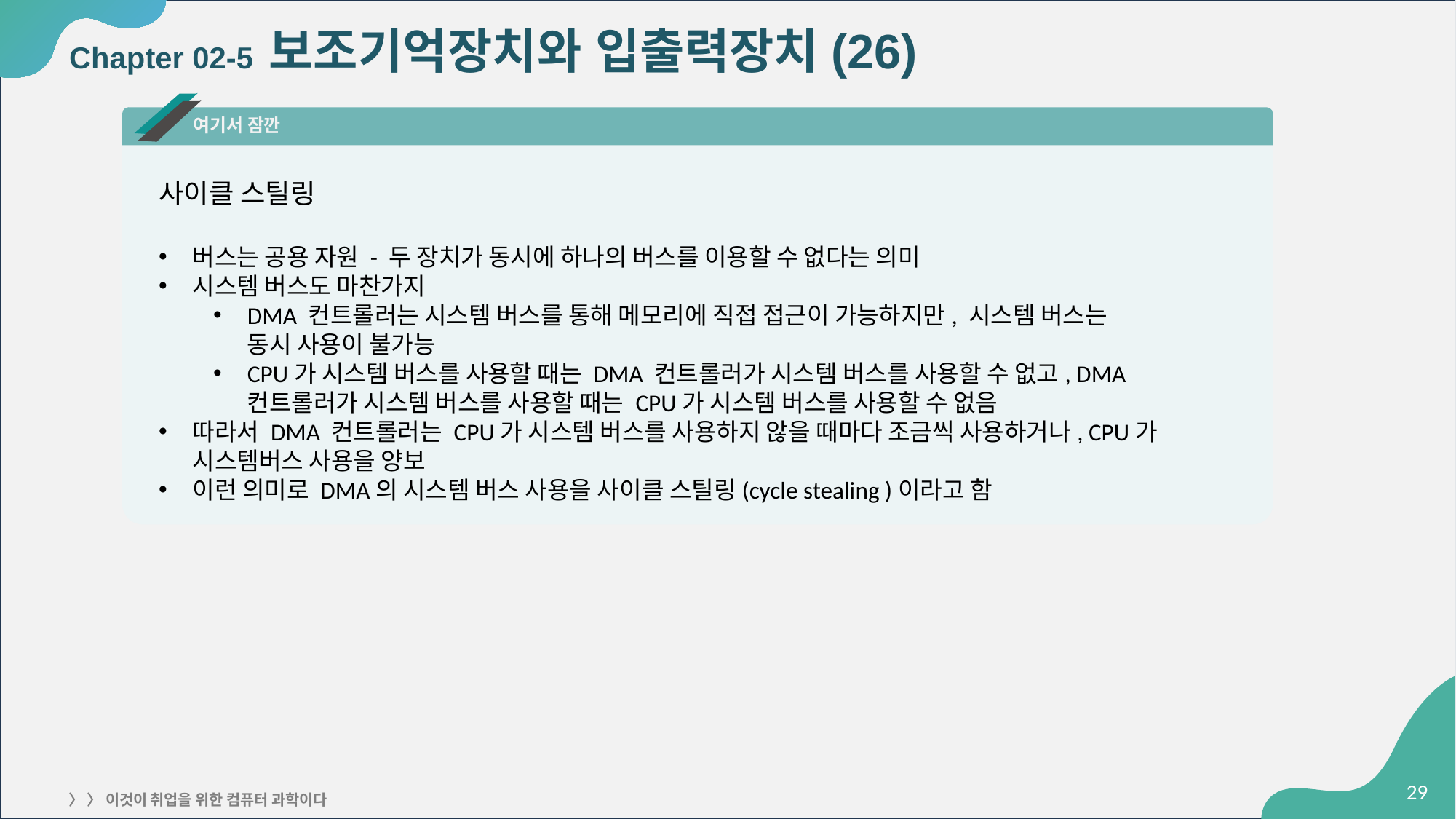

# Chapter 02-5 보조기억장치와 입출력장치(26)

여기서 잠깐

사이클 스틸링

버스는 공용 자원 - 두 장치가 동시에 하나의 버스를 이용할 수 없다는 의미
시스템 버스도 마찬가지
DMA 컨트롤러는 시스템 버스를 통해 메모리에 직접 접근이 가능하지만, 시스템 버스는
동시 사용이 불가능
CPU가 시스템 버스를 사용할 때는 DMA 컨트롤러가 시스템 버스를 사용할 수 없고, DMA
컨트롤러가 시스템 버스를 사용할 때는 CPU가 시스템 버스를 사용할 수 없음
따라서 DMA 컨트롤러는 CPU가 시스템 버스를 사용하지 않을 때마다 조금씩 사용하거나, CPU가
시스템버스 사용을 양보
이런 의미로 DMA의 시스템 버스 사용을 사이클 스틸링(cycle stealing )이라고 함
29
〉 〉 이것이 취업을 위한 컴퓨터 과학이다